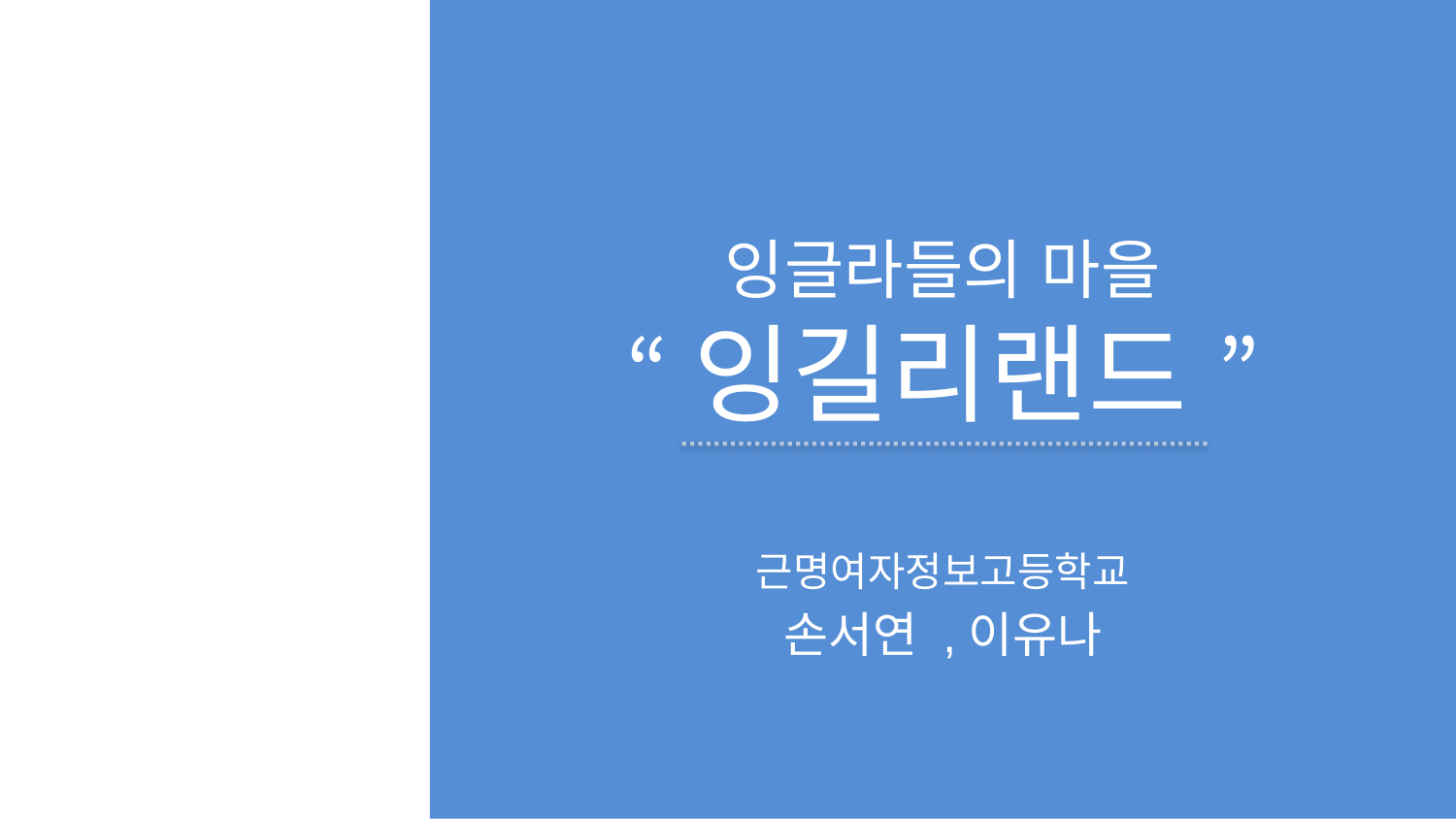

# 잉글라들의 마을 “ 잉길리랜드 ”
근명여자정보고등학교
손서연 ,이유나